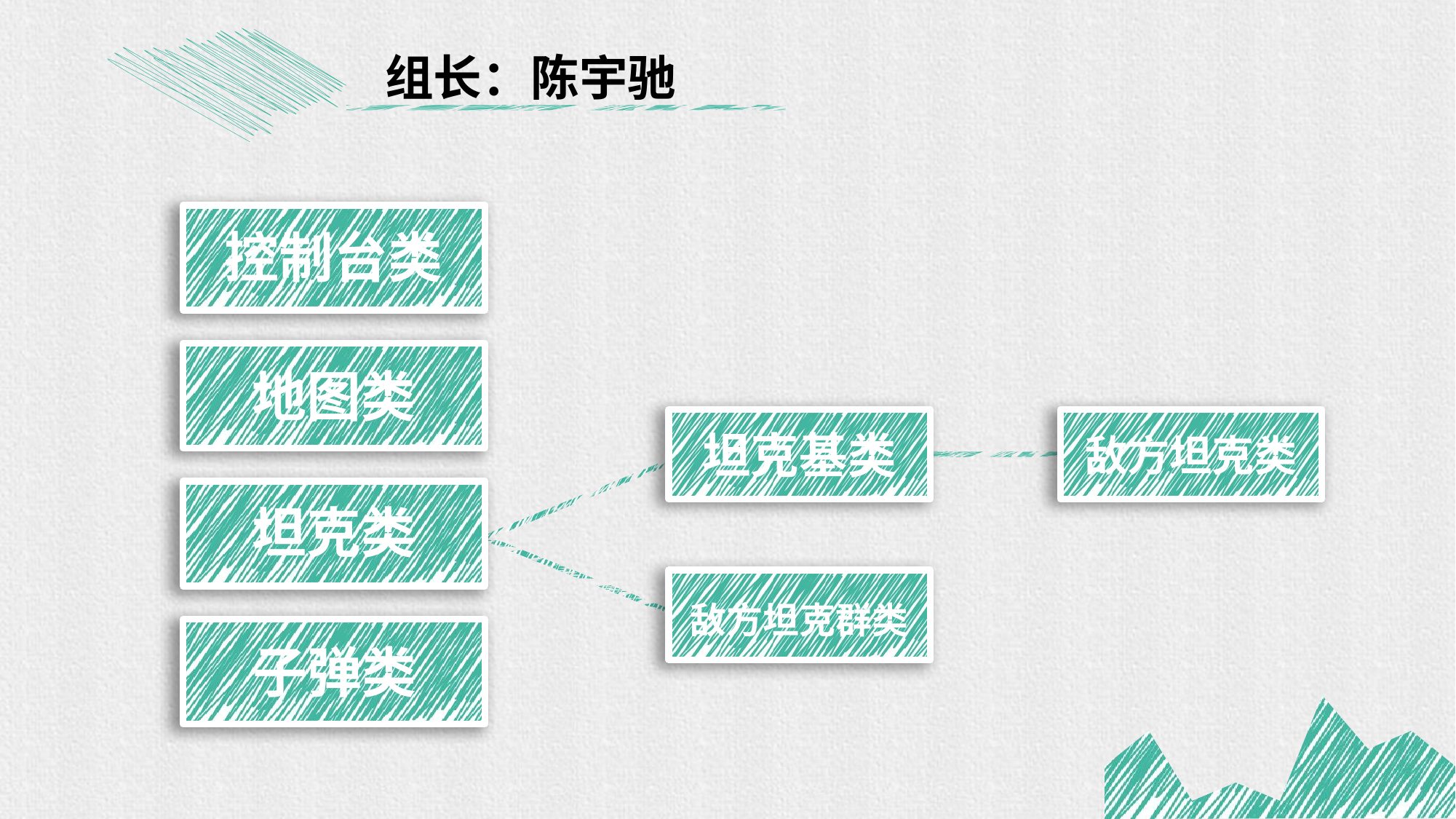

组长：陈宇驰

控制台类

地图类

敌方坦克类

坦克基类

坦克类

敌方坦克群类

子弹类